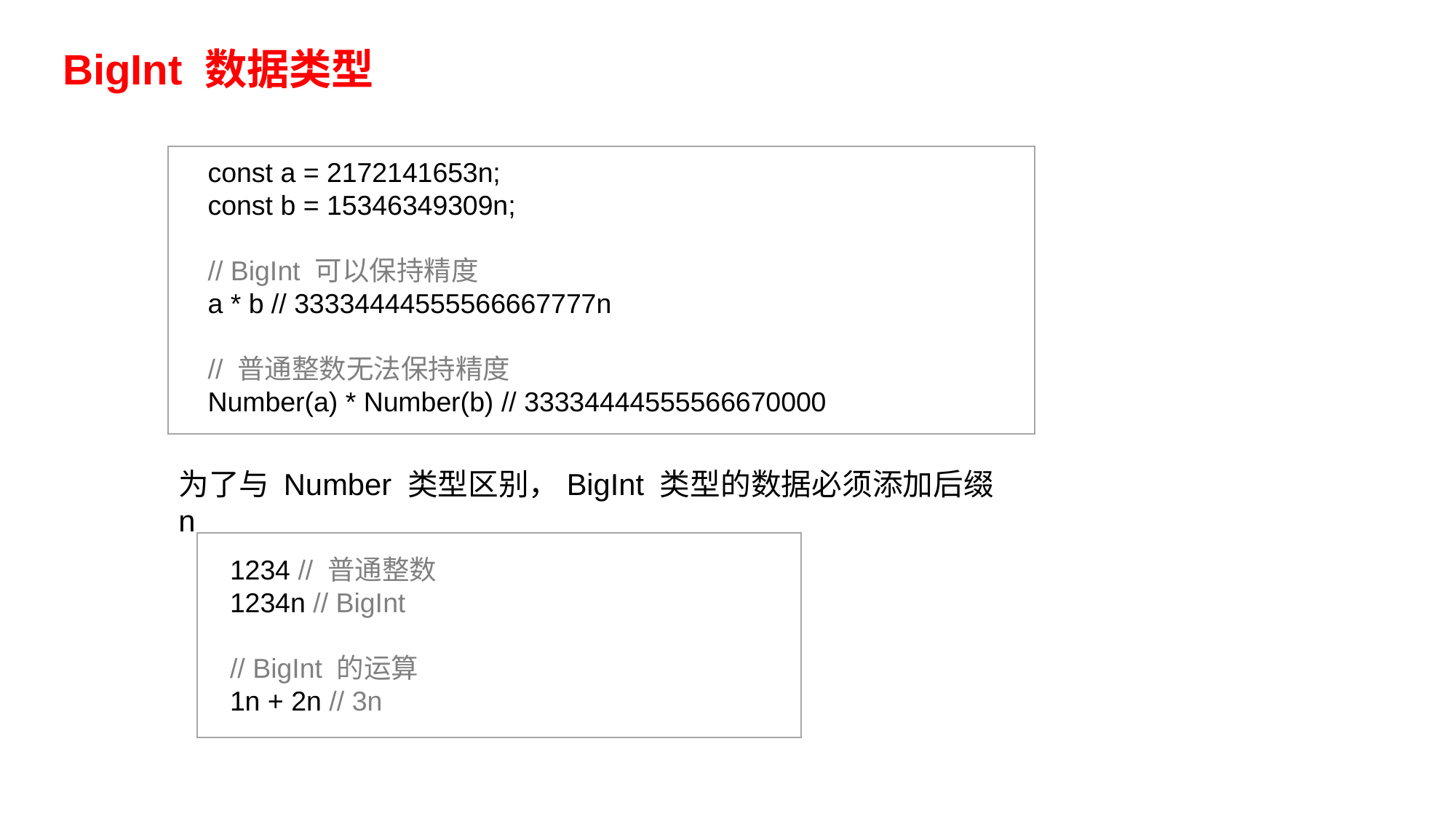

BigInt 数据类型

const a = 2172141653n;
const b = 15346349309n;
// BigInt 可以保持精度
a * b // 33334444555566667777n
// 普通整数无法保持精度
Number(a) * Number(b) // 33334444555566670000
为了与 Number 类型区别，BigInt 类型的数据必须添加后缀n

1234 // 普通整数
1234n // BigInt
// BigInt 的运算
1n + 2n // 3n